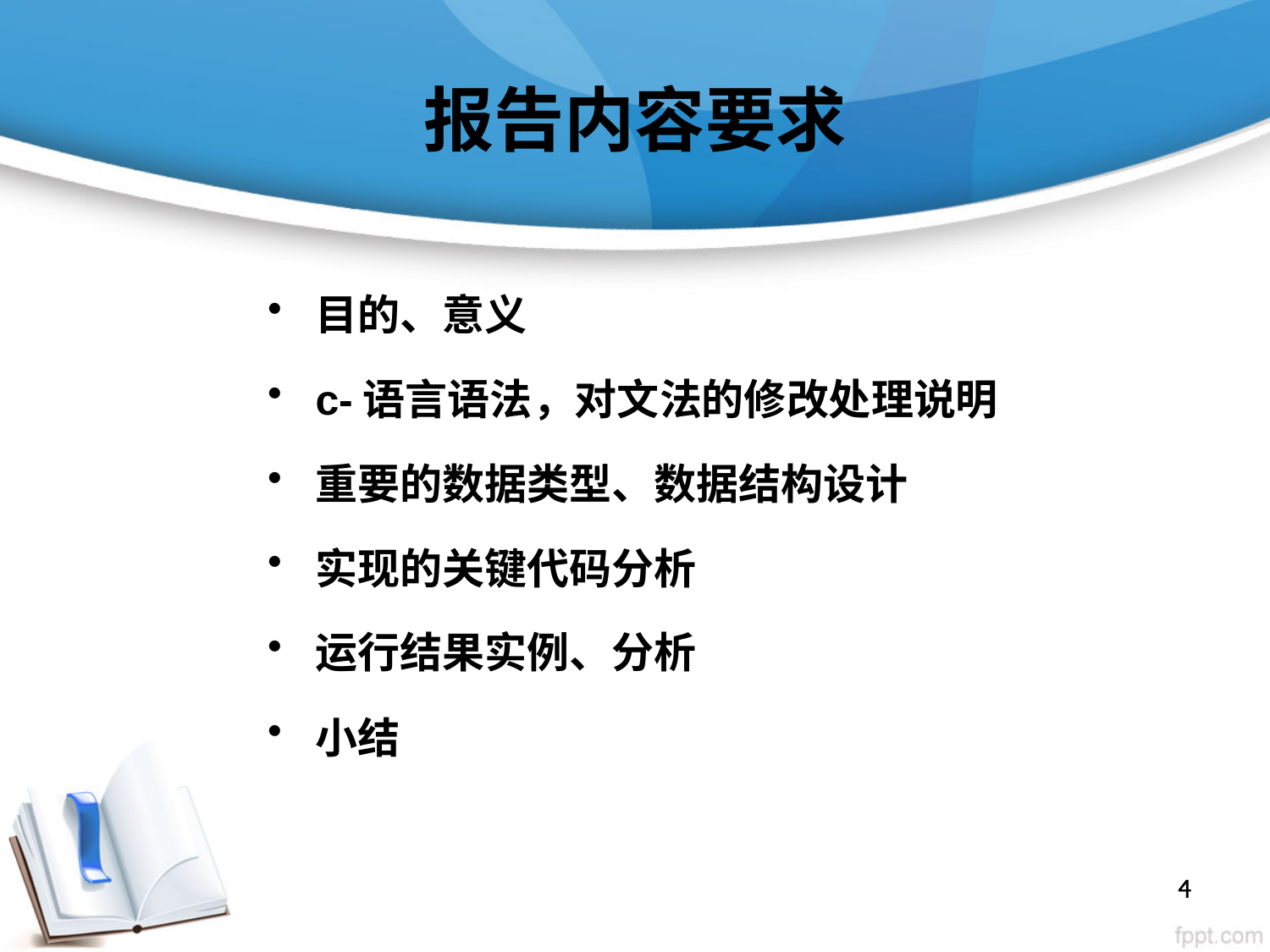

# 报告内容要求
目的、意义
c-语言语法，对文法的修改处理说明
重要的数据类型、数据结构设计
实现的关键代码分析
运行结果实例、分析
小结
4